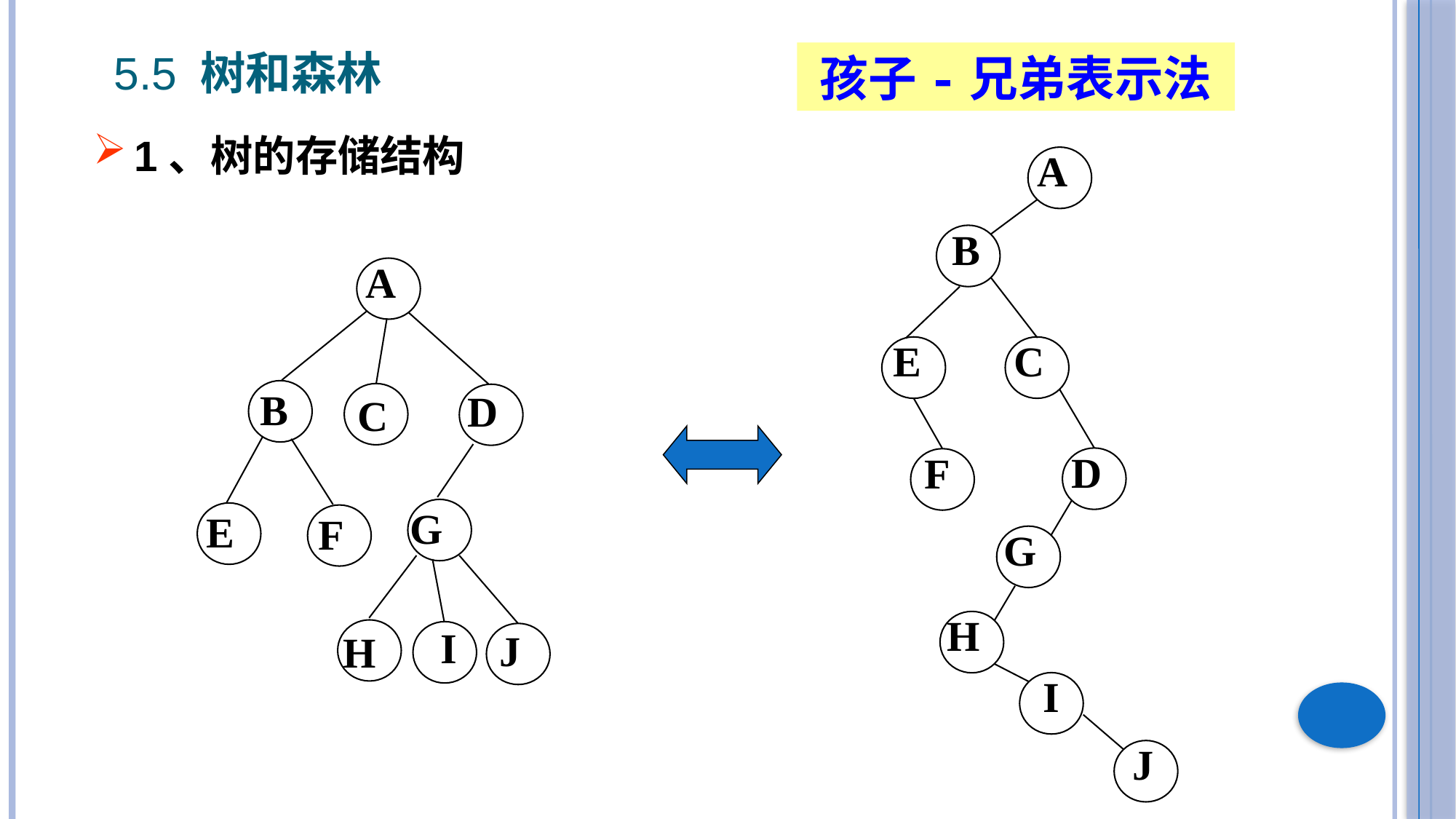

5.5 树和森林
孩子-兄弟表示法
1、树的存储结构
A

B

A

B
D

G

E
F

I
J

H

C
E

C

D

F

G

H

I

J